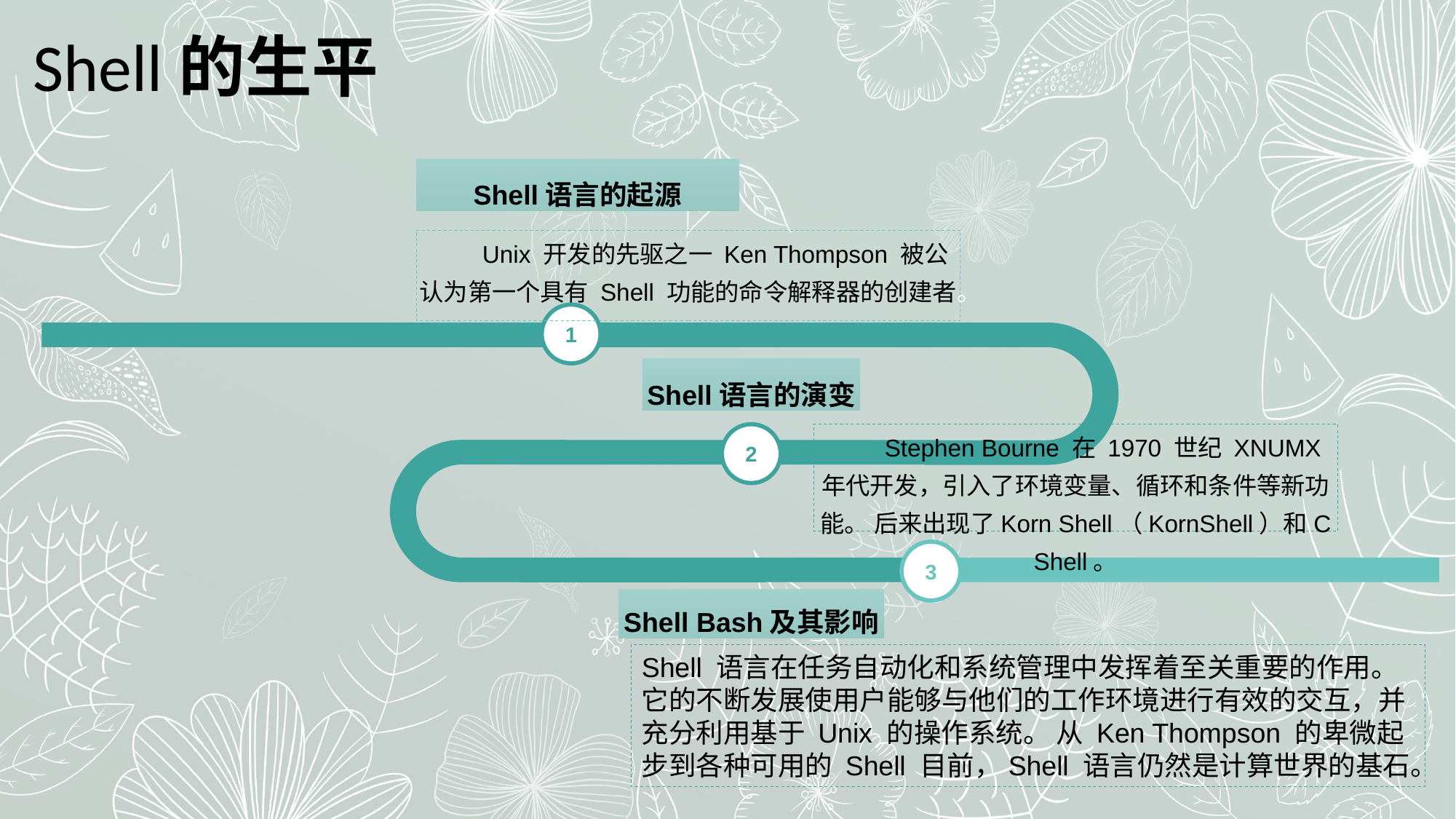

Shell的生平
Shell语言的起源
Unix 开发的先驱之一 Ken Thompson 被公认为第一个具有 Shell 功能的命令解释器的创建者。
1

Shell语言的演变
2
Stephen Bourne 在 1970 世纪 XNUMX 年代开发，引入了环境变量、循环和条件等新功能。 后来出现了Korn Shell（KornShell）和C Shell。

3

Shell Bash及其影响
Shell 语言在任务自动化和系统管理中发挥着至关重要的作用。 它的不断发展使用户能够与他们的工作环境进行有效的交互，并充分利用基于 Unix 的操作系统。 从 Ken Thompson 的卑微起步到各种可用的 Shell 目前，Shell 语言仍然是计算世界的基石。